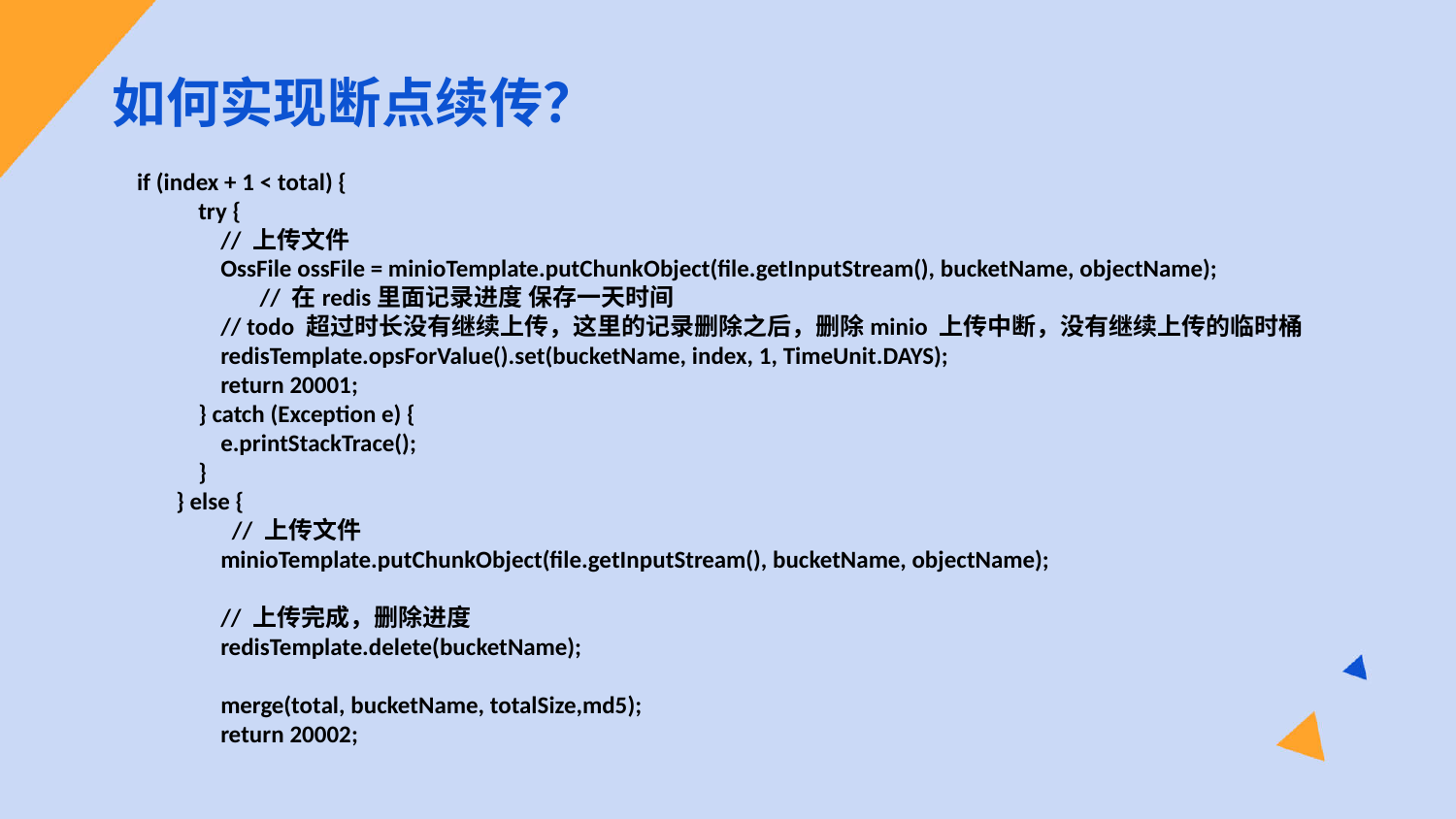

如何实现断点续传？

 if (index + 1 < total) {
            try {
                // 上传文件
                OssFile ossFile = minioTemplate.putChunkObject(file.getInputStream(), bucketName, objectName);
                       // 在redis里面记录进度 保存一天时间
                // todo 超过时长没有继续上传，这里的记录删除之后，删除minio 上传中断，没有继续上传的临时桶
                redisTemplate.opsForValue().set(bucketName, index, 1, TimeUnit.DAYS);
                return 20001;
            } catch (Exception e) {
                e.printStackTrace();
            }
        } else {
                  // 上传文件
                minioTemplate.putChunkObject(file.getInputStream(), bucketName, objectName);

                // 上传完成，删除进度
                redisTemplate.delete(bucketName);

                merge(total, bucketName, totalSize,md5);
                return 20002;